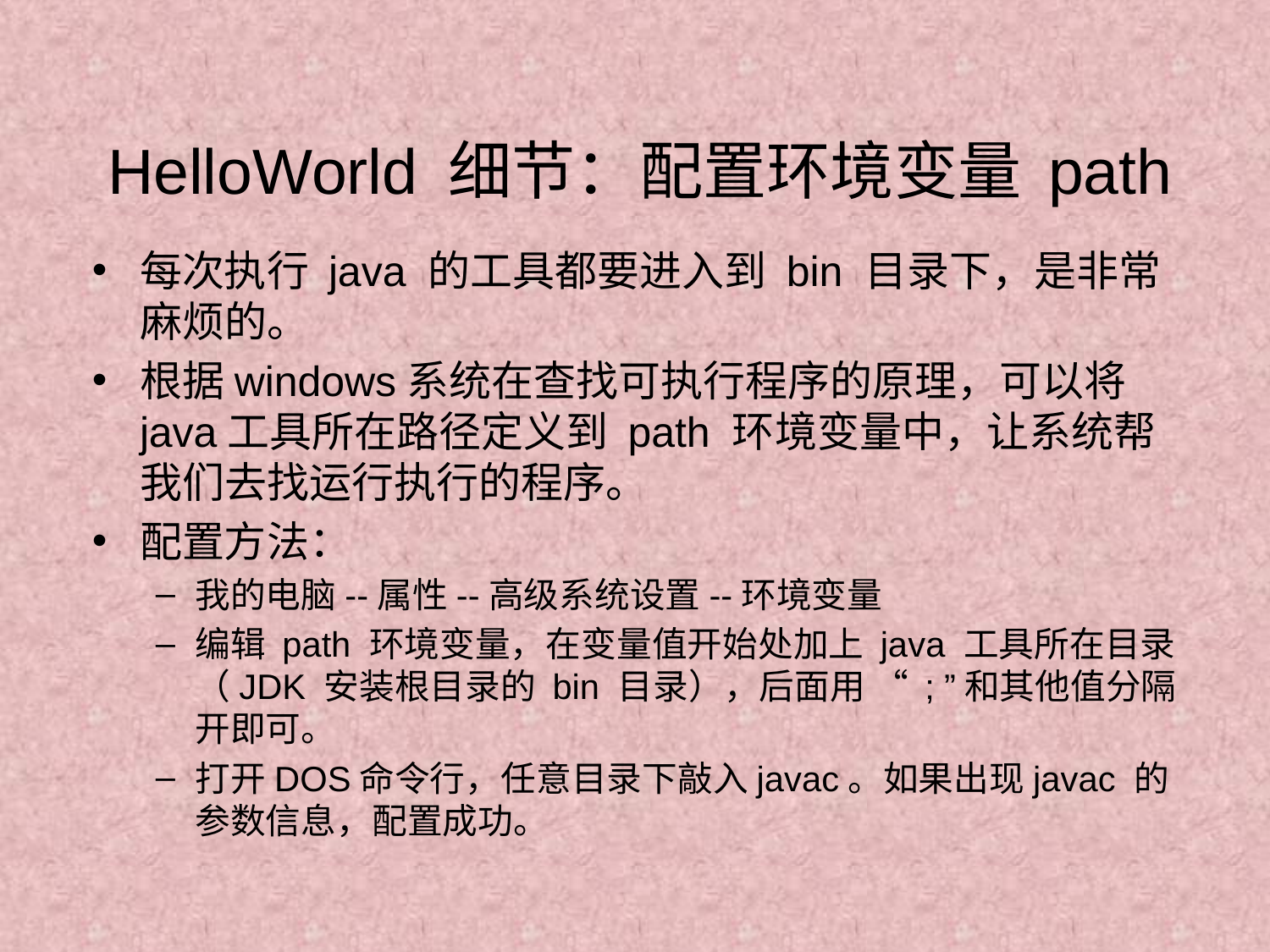

# HelloWorld 细节：配置环境变量 path
每次执行 java 的工具都要进入到 bin 目录下，是非常麻烦的。
根据windows系统在查找可执行程序的原理，可以将java工具所在路径定义到 path 环境变量中，让系统帮我们去找运行执行的程序。
配置方法：
我的电脑--属性--高级系统设置--环境变量
编辑 path 环境变量，在变量值开始处加上 java 工具所在目录（JDK 安装根目录的 bin 目录），后面用 “ ; ”和其他值分隔开即可。
打开DOS命令行，任意目录下敲入javac。如果出现javac 的参数信息，配置成功。